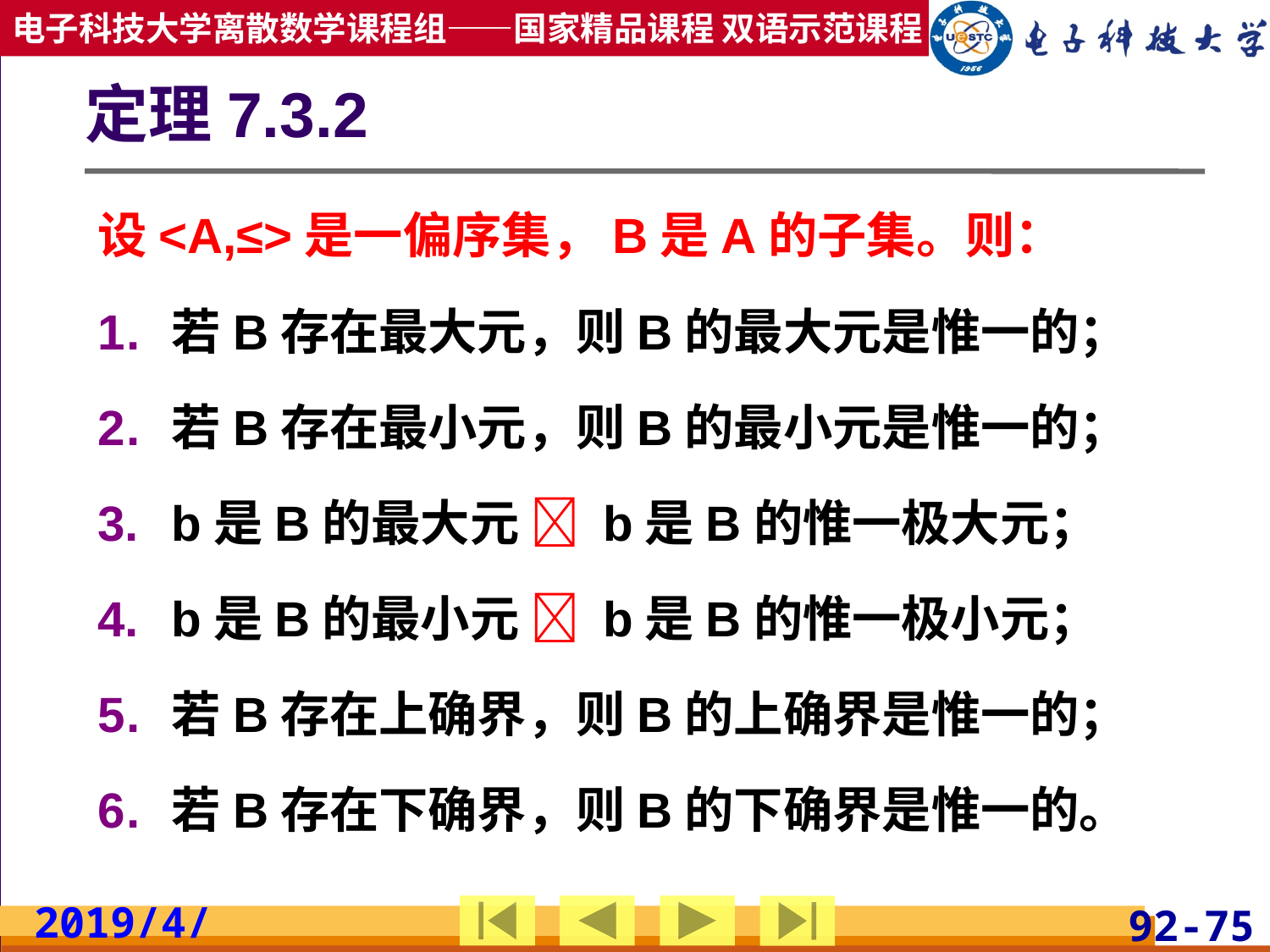

# 定理7.3.2
设<A,≤>是一偏序集，B是A的子集。则：
若B存在最大元，则B的最大元是惟一的；
若B存在最小元，则B的最小元是惟一的；
b是B的最大元 ⇔ b是B的惟一极大元；
b是B的最小元 ⇔ b是B的惟一极小元；
若B存在上确界，则B的上确界是惟一的；
若B存在下确界，则B的下确界是惟一的。
2019/4/17